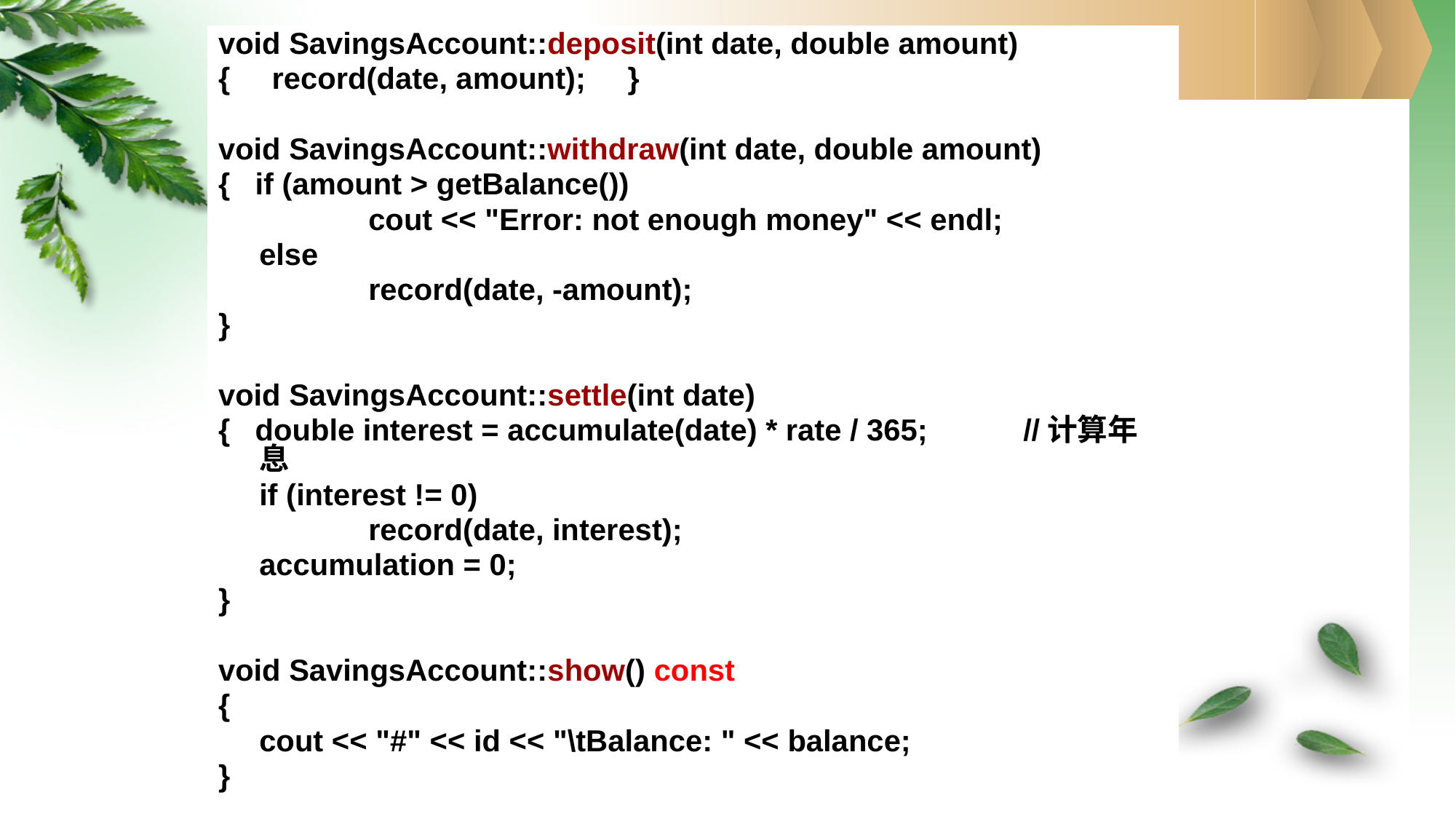

void SavingsAccount::deposit(int date, double amount)
{     record(date, amount);     }

void SavingsAccount::withdraw(int date, double amount)
{   if (amount > getBalance())
		cout << "Error: not enough money" << endl;
	else
		record(date, -amount);
}

void SavingsAccount::settle(int date)
{   double interest = accumulate(date) * rate / 365;	//计算年息
	if (interest != 0)
		record(date, interest);
	accumulation = 0;
}

void SavingsAccount::show() const
{
	cout << "#" << id << "\tBalance: " << balance;
}